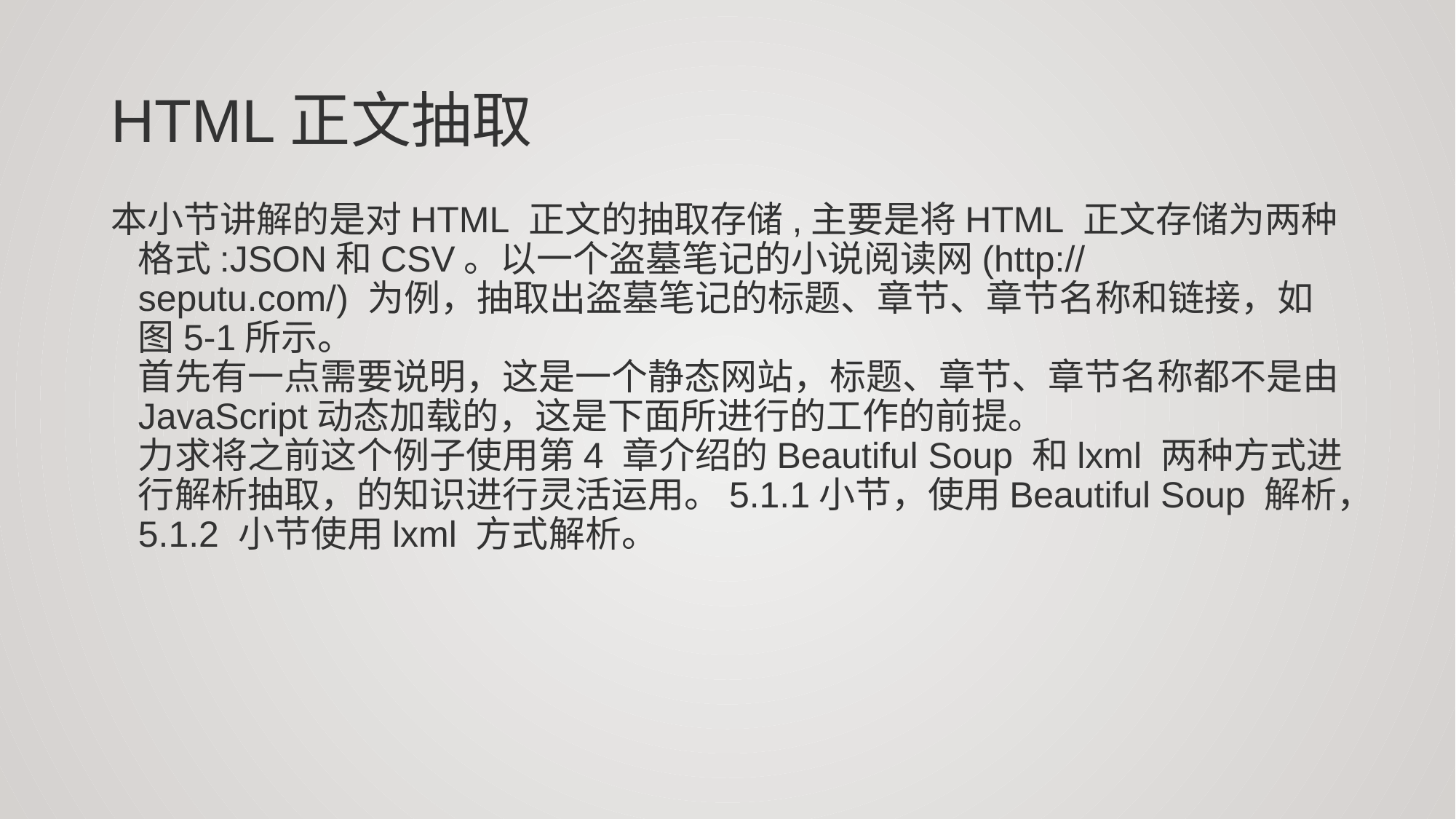

# HTML正文抽取
本小节讲解的是对HTML 正文的抽取存储,主要是将HTML 正文存储为两种格式:JSON和CSV。以一个盗墓笔记的小说阅读网(http://seputu.com/) 为例，抽取出盗墓笔记的标题、章节、章节名称和链接，如图5-1所示。
首先有一点需要说明，这是一个静态网站，标题、章节、章节名称都不是由JavaScript动态加载的，这是下面所进行的工作的前提。
力求将之前这个例子使用第4 章介绍的Beautiful Soup 和lxml 两种方式进行解析抽取，的知识进行灵活运用。5.1.1小节，使用Beautiful Soup 解析，5.1.2 小节使用lxml 方式解析。